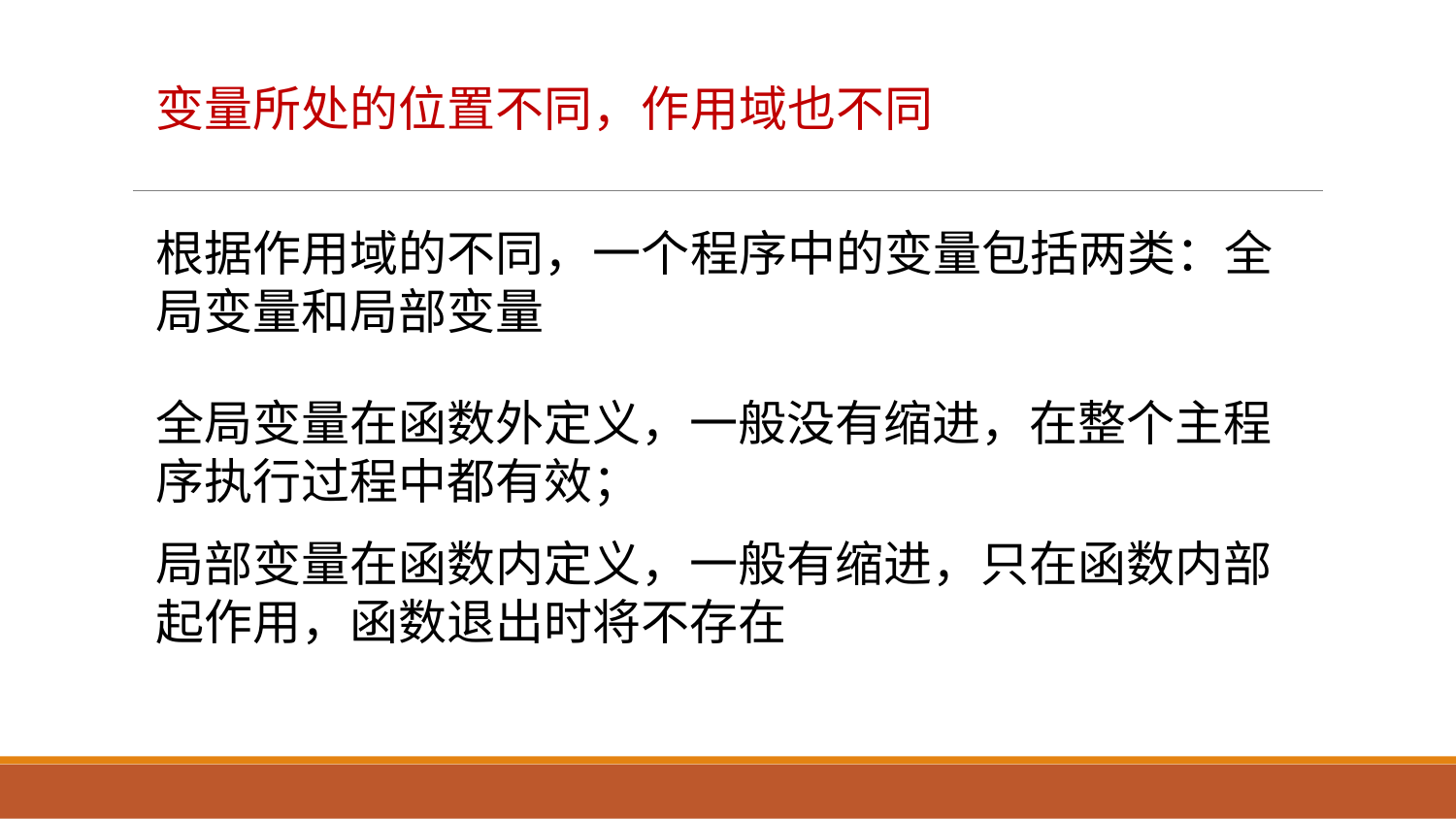

变量所处的位置不同，作用域也不同
根据作用域的不同，一个程序中的变量包括两类：全局变量和局部变量
全局变量在函数外定义，一般没有缩进，在整个主程序执行过程中都有效；
局部变量在函数内定义，一般有缩进，只在函数内部起作用，函数退出时将不存在